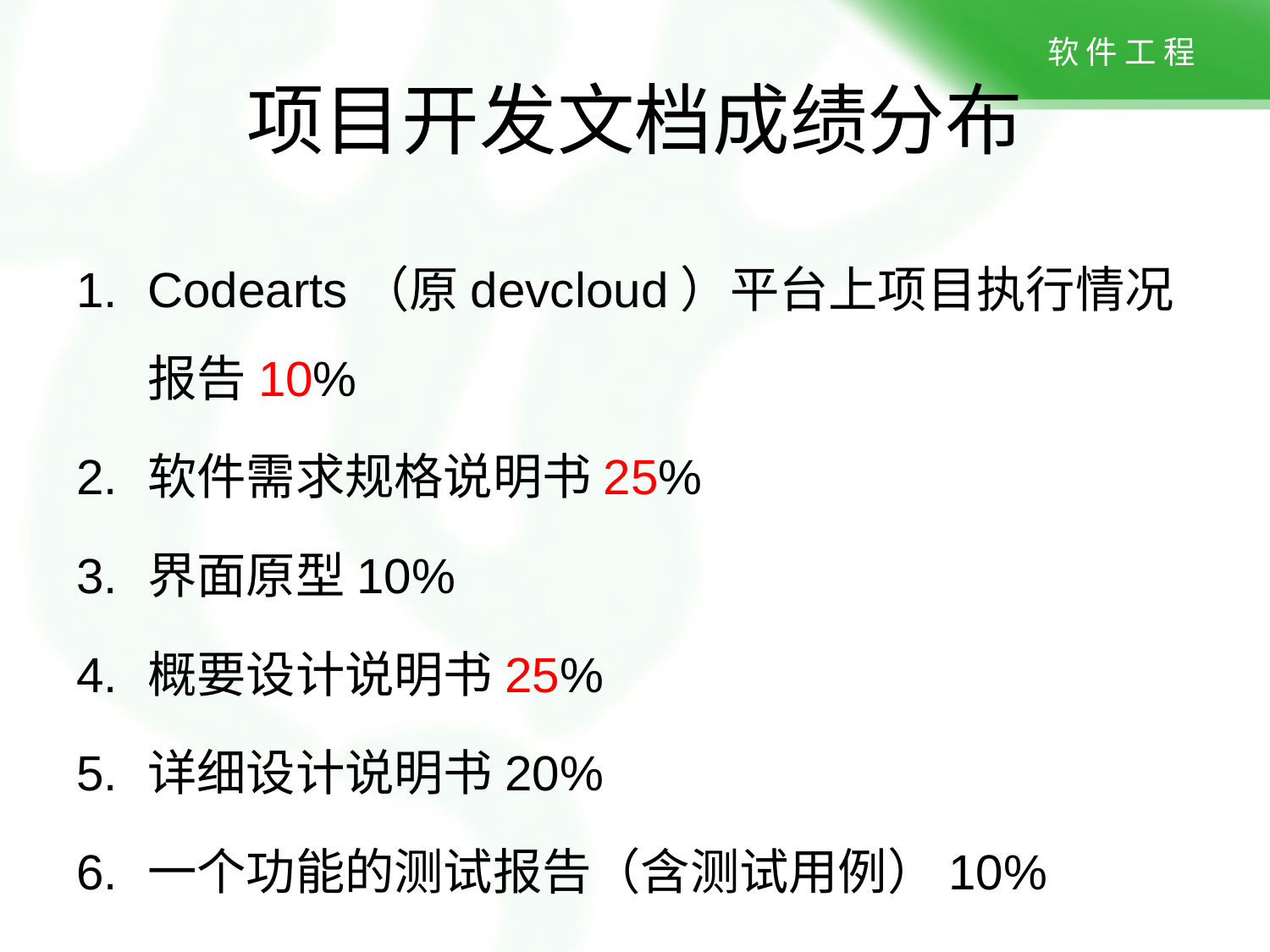

# 项目开发文档成绩分布
Codearts（原devcloud）平台上项目执行情况报告10%
软件需求规格说明书25%
界面原型10%
概要设计说明书25%
详细设计说明书20%
一个功能的测试报告（含测试用例）10%